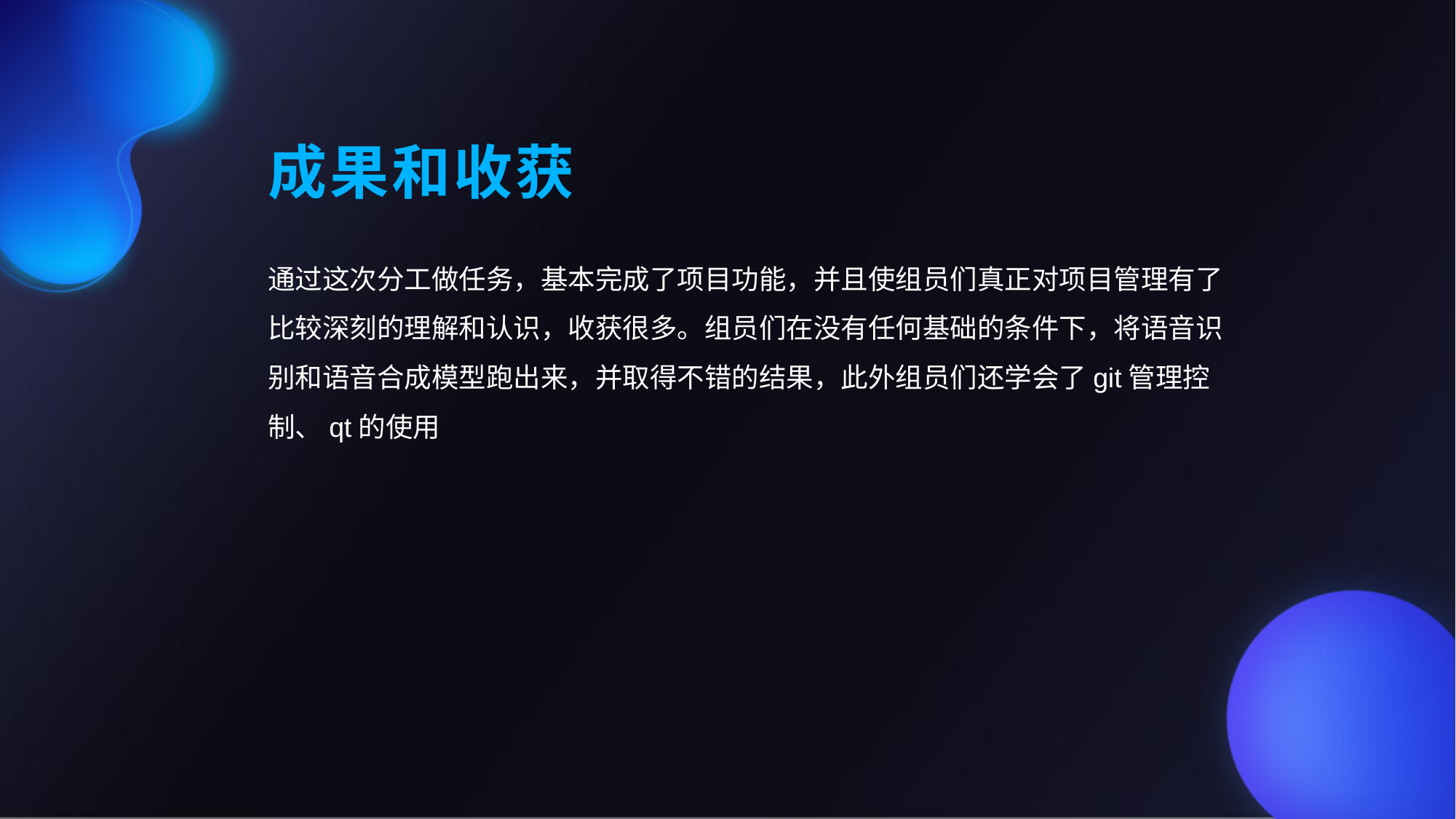

成果和收获
通过这次分工做任务，基本完成了项目功能，并且使组员们真正对项目管理有了比较深刻的理解和认识，收获很多。组员们在没有任何基础的条件下，将语音识别和语音合成模型跑出来，并取得不错的结果，此外组员们还学会了git管理控制、qt的使用